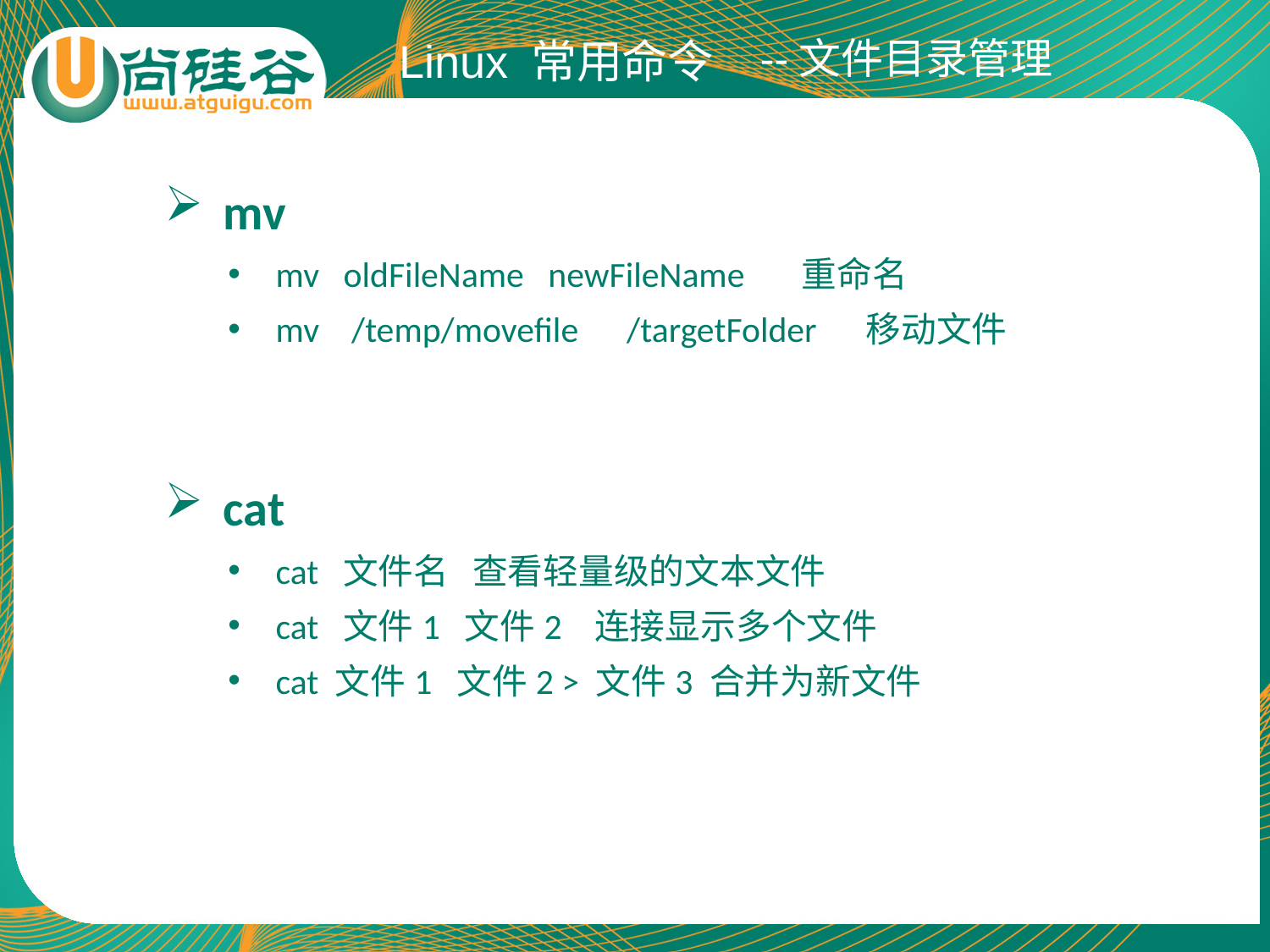

--文件目录管理
Linux 常用命令
 mv
mv   oldFileName   newFileName      重命名
mv    /temp/movefile      /targetFolder     移动文件
 cat
cat  文件名   查看轻量级的文本文件
cat  文件1  文件2   连接显示多个文件
cat 文件1  文件2 > 文件3 合并为新文件